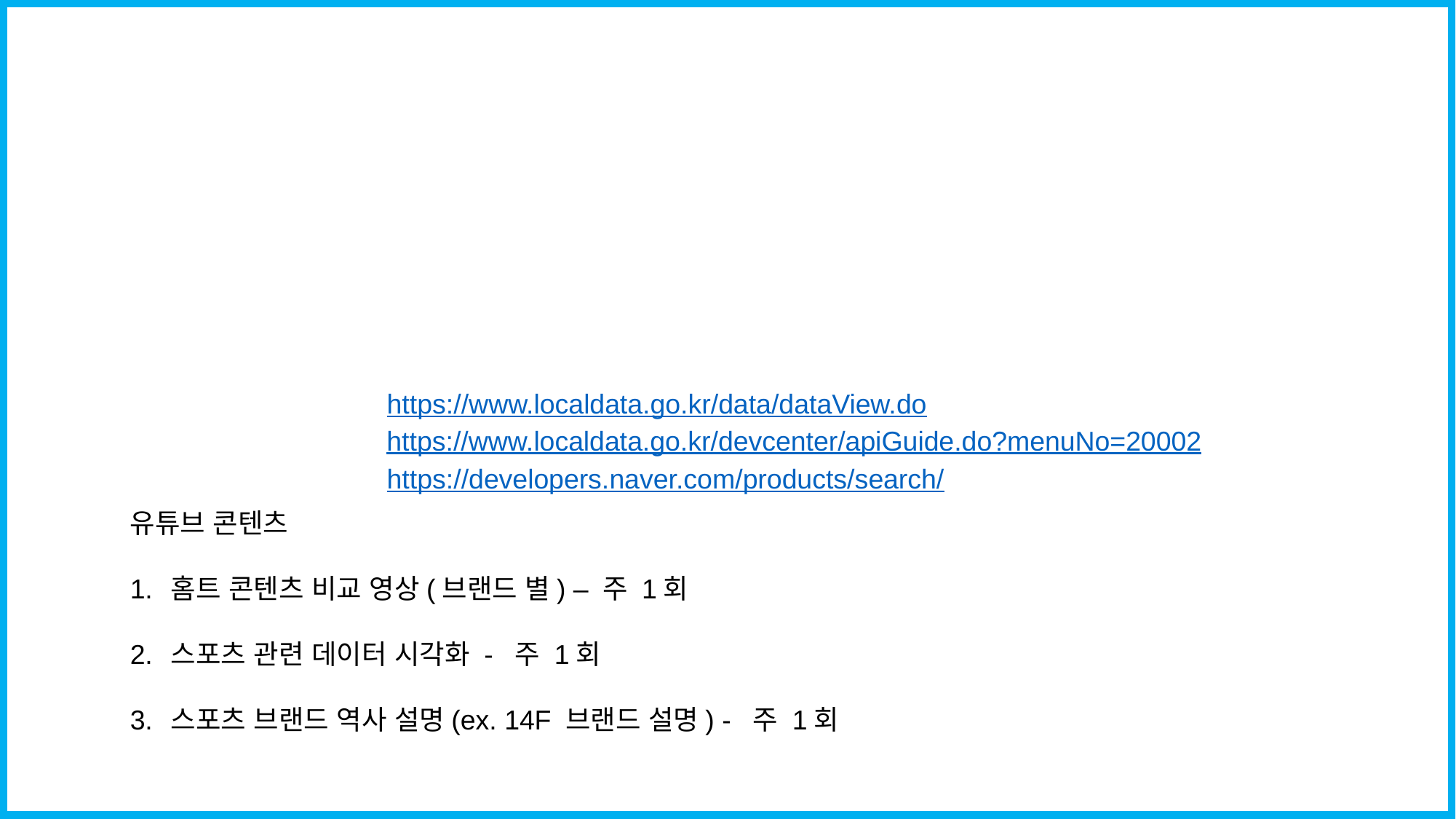

https://www.localdata.go.kr/data/dataView.do
https://www.localdata.go.kr/devcenter/apiGuide.do?menuNo=20002
https://developers.naver.com/products/search/
유튜브 콘텐츠

홈트 콘텐츠 비교 영상(브랜드 별) – 주 1회

스포츠 관련 데이터 시각화 -  주 1회

스포츠 브랜드 역사 설명(ex. 14F 브랜드 설명) -  주 1회